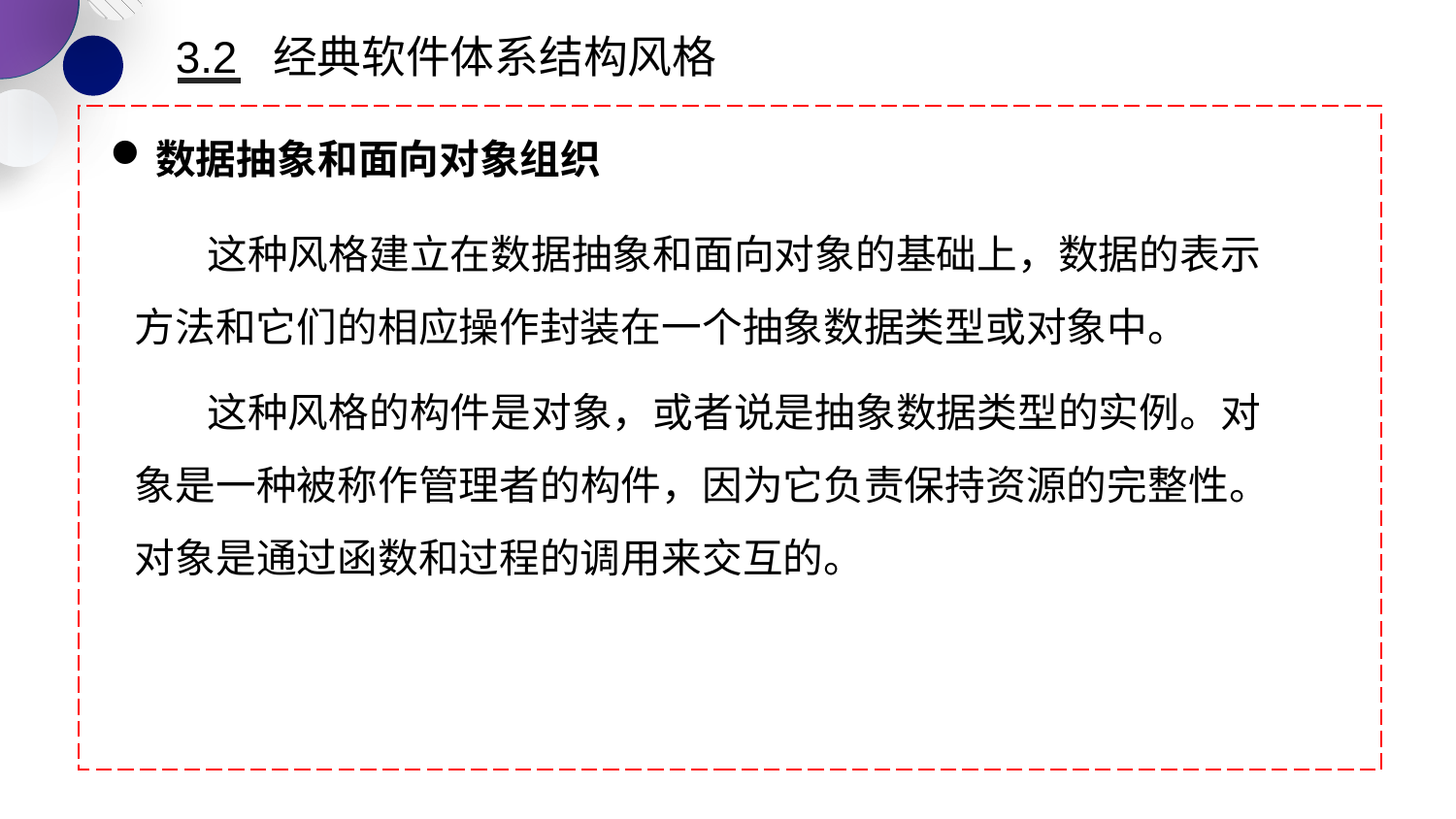

3.2  经典软件体系结构风格

数据抽象和面向对象组织
       这种风格建立在数据抽象和面向对象的基础上，数据的表示方法和它们的相应操作封装在一个抽象数据类型或对象中。
       这种风格的构件是对象，或者说是抽象数据类型的实例。对象是一种被称作管理者的构件，因为它负责保持资源的完整性。对象是通过函数和过程的调用来交互的。